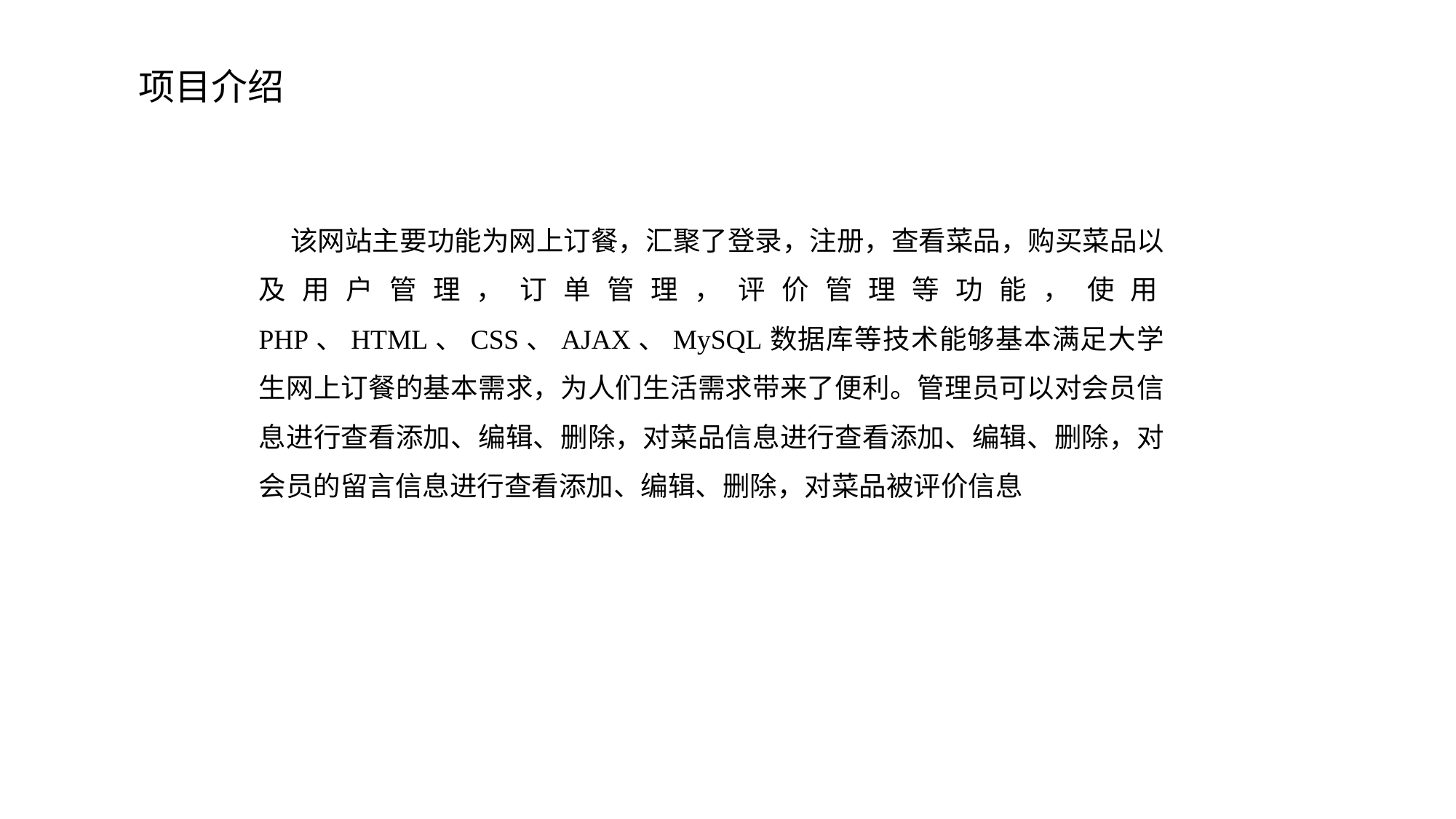

项目介绍
该网站主要功能为网上订餐，汇聚了登录，注册，查看菜品，购买菜品以及用户管理，订单管理，评价管理等功能，使用PHP、HTML、CSS、AJAX、MySQL数据库等技术能够基本满足大学生网上订餐的基本需求，为人们生活需求带来了便利。管理员可以对会员信息进行查看添加、编辑、删除，对菜品信息进行查看添加、编辑、删除，对会员的留言信息进行查看添加、编辑、删除，对菜品被评价信息